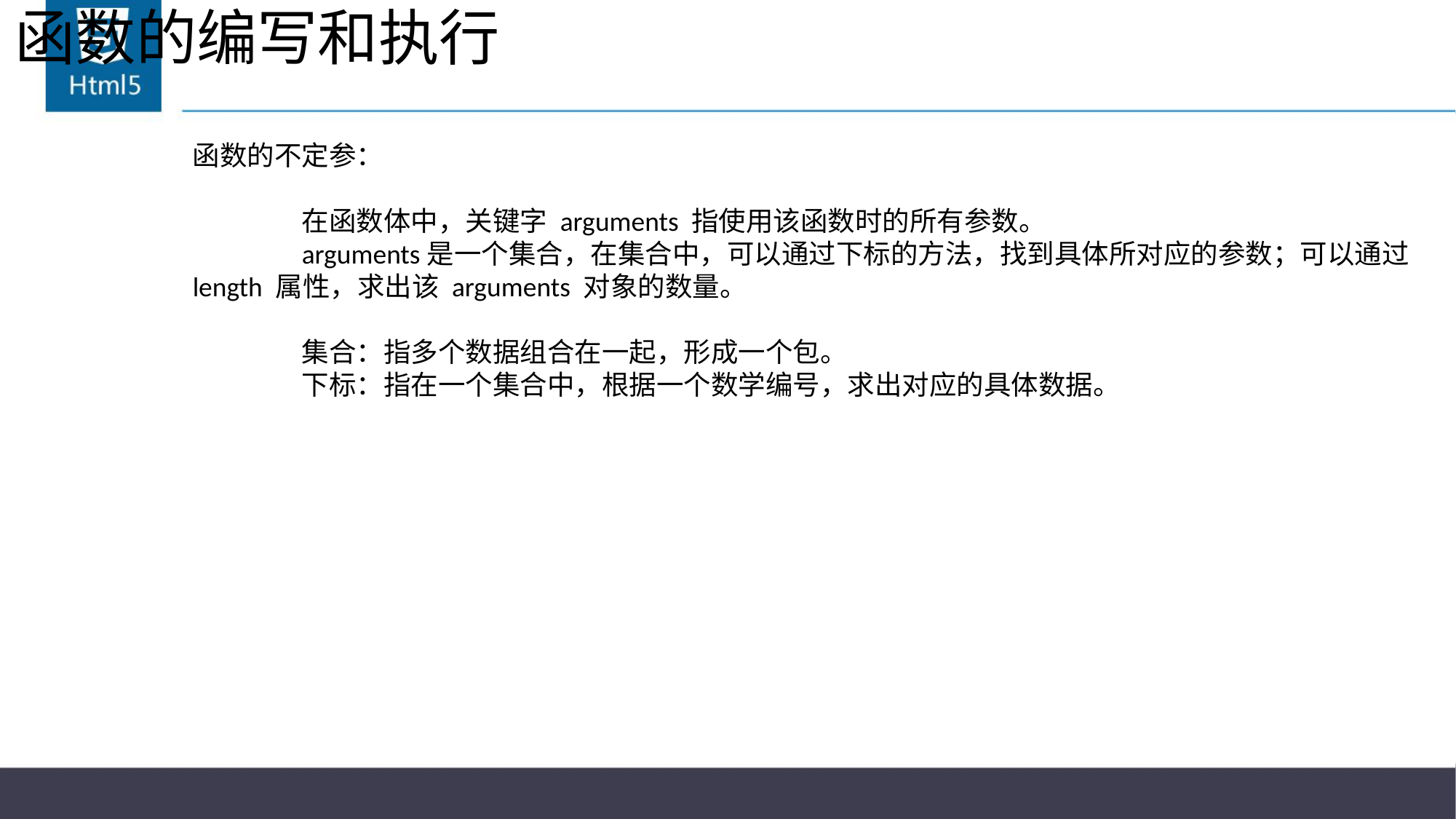

# 函数的编写和执行
函数的不定参：

	在函数体中，关键字 arguments 指使用该函数时的所有参数。
	arguments是一个集合，在集合中，可以通过下标的方法，找到具体所对应的参数；可以通过 length 属性，求出该 arguments 对象的数量。

	集合：指多个数据组合在一起，形成一个包。
	下标：指在一个集合中，根据一个数学编号，求出对应的具体数据。